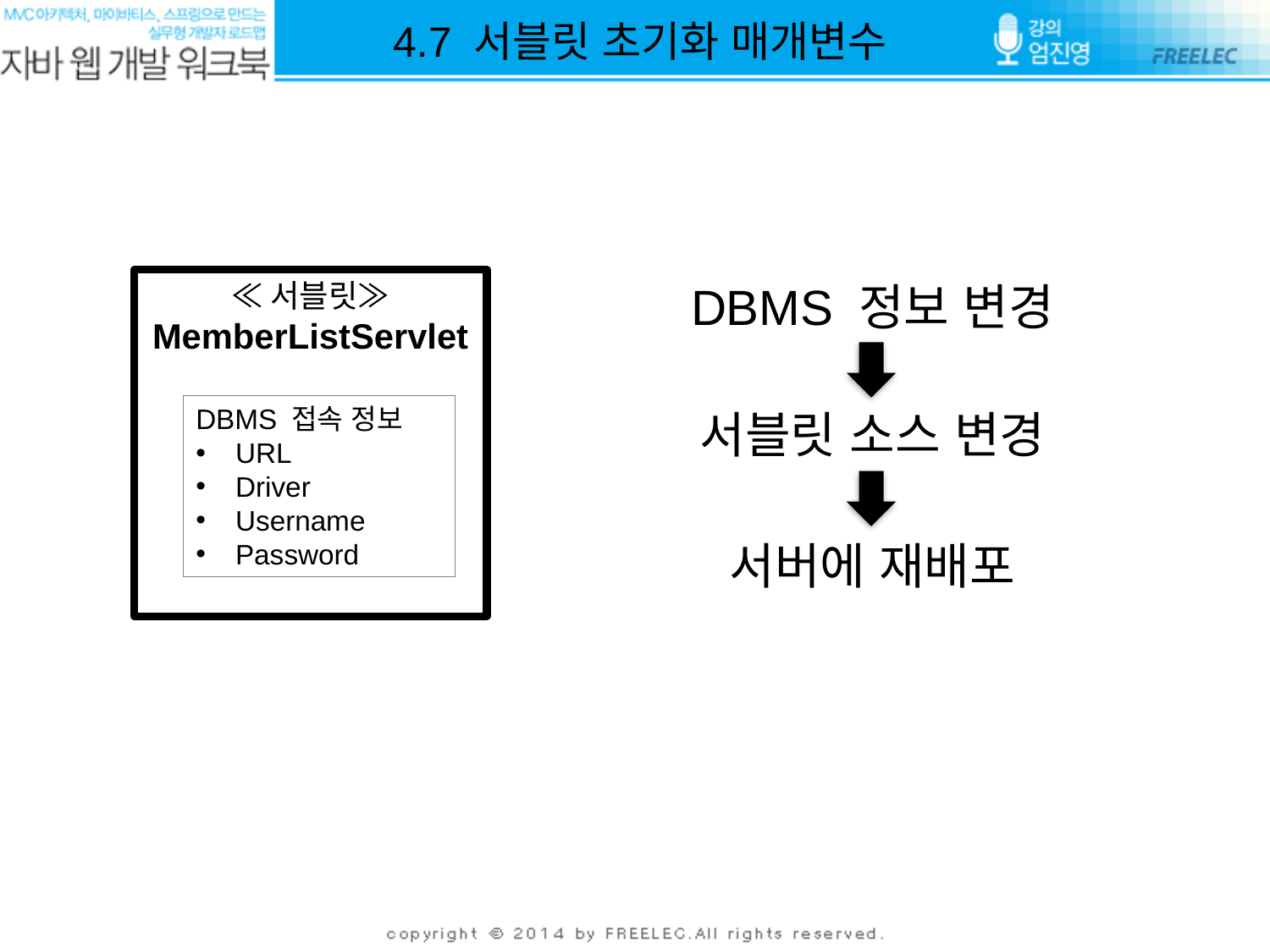

4.7 서블릿 초기화 매개변수
≪서블릿≫
MemberListServlet

DBMS 정보 변경

DBMS 접속 정보
URL
Driver
Username
Password
서블릿 소스 변경

서버에 재배포